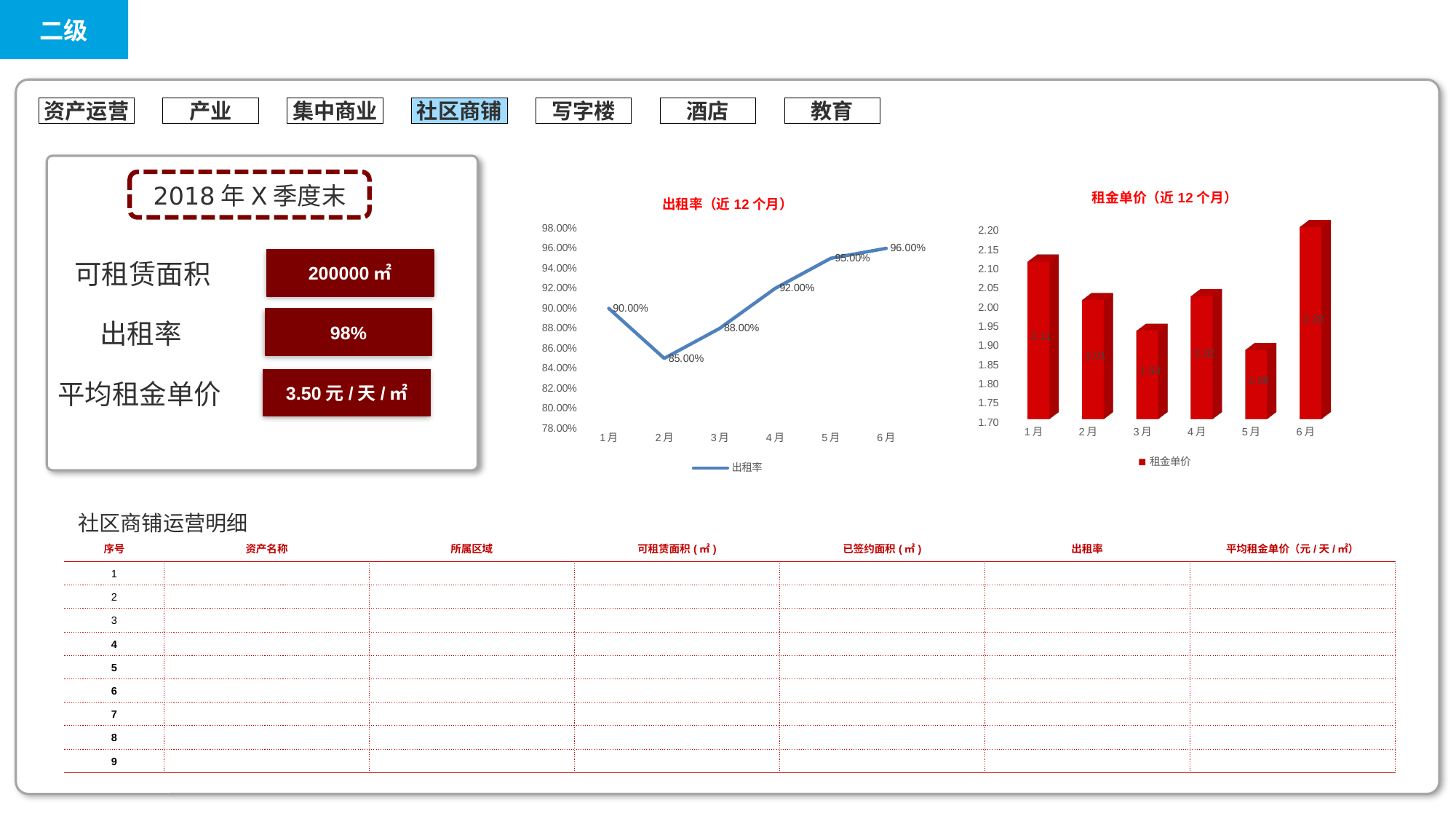

二级

资产运营
产业
集中商业
社区商铺
写字楼
酒店
教育

[unsupported chart]

2018年X季度末

### Chart: 出租率（近12个月）

| Category | 出租率 |
|---|---|
| 1月 | 0.9 |
| 2月 | 0.85 |
| 3月 | 0.88 |
| 4月 | 0.92 |
| 5月 | 0.95 |
| 6月 | 0.96 |
200000㎡
可租赁面积
98%
出租率
3.50元/天/㎡
平均租金单价
社区商铺运营明细
| 序号 | 资产名称 | 所属区域 | 可租赁面积(㎡) | 已签约面积(㎡) | 出租率 | 平均租金单价（元/天/㎡） |
| --- | --- | --- | --- | --- | --- | --- |
| 1 |  |  |  |  |  |  |
| 2 |  |  |  |  |  |  |
| 3 |  |  |  |  |  |  |
| 4 |  |  |  |  |  |  |
| 5 |  |  |  |  |  |  |
| 6 |  |  |  |  |  |  |
| 7 |  |  |  |  |  |  |
| 8 |  |  |  |  |  |  |
| 9 |  |  |  |  |  |  |